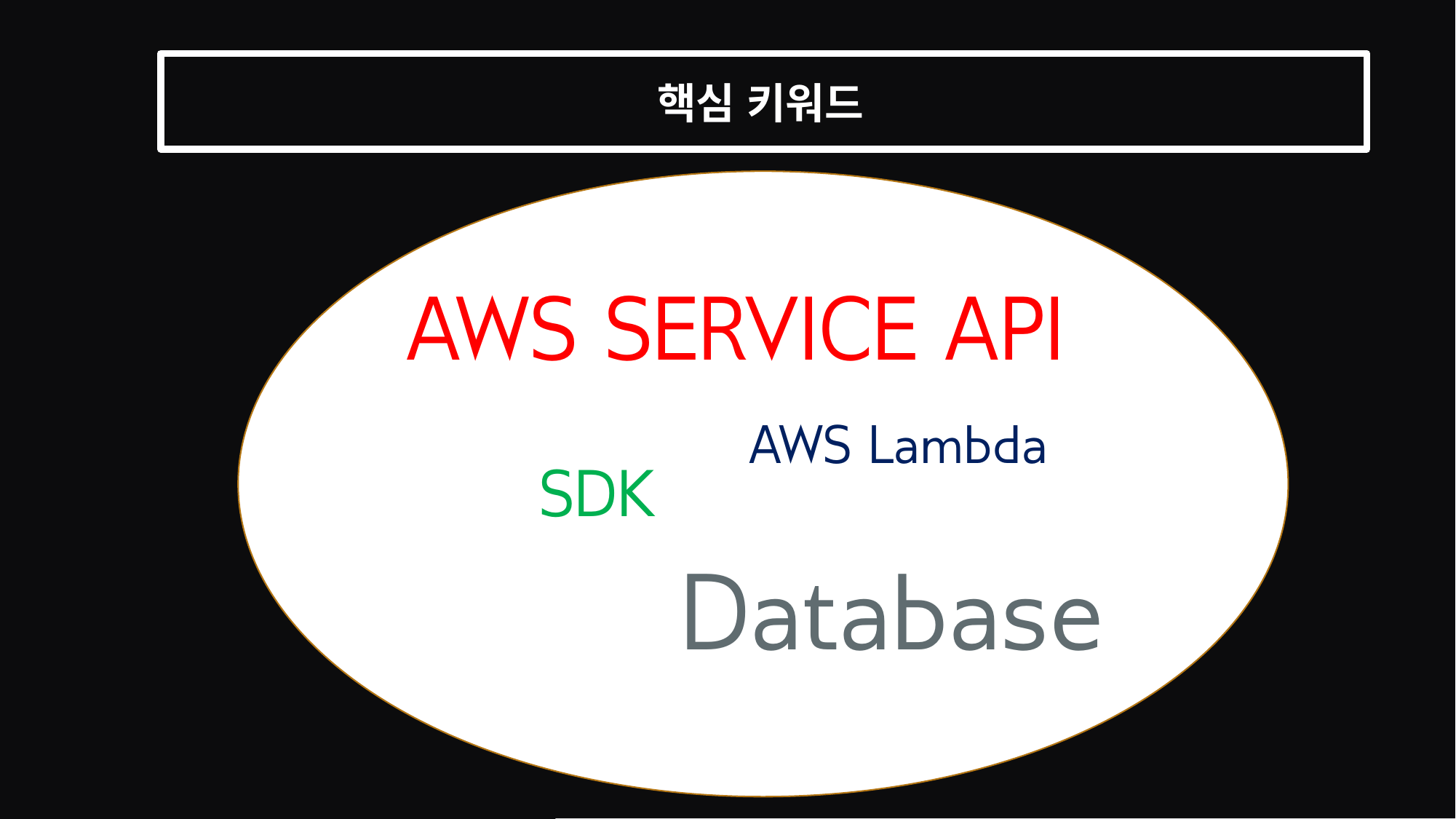

출결 관리 시스템
데이터 처리 및 관리

핵심 키워드

AWS SERVICE API
고려 중인
프로그래밍 언어

JAVA
AWS Lambda
SDK
Database